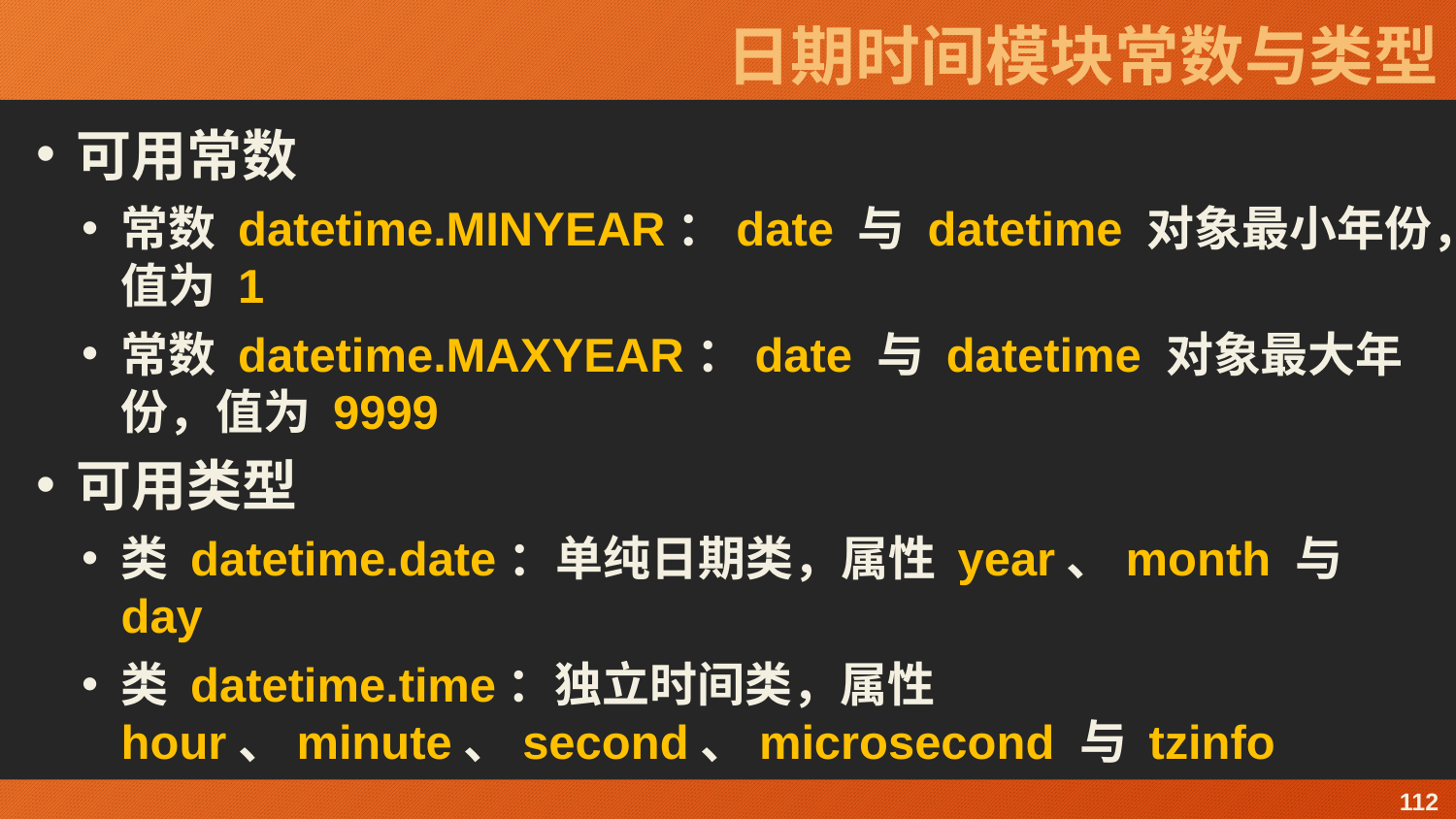

# 日期时间模块常数与类型
可用常数
常数 datetime.MINYEAR：date 与 datetime 对象最小年份，值为 1
常数 datetime.MAXYEAR：date 与 datetime 对象最大年份，值为 9999
可用类型
类 datetime.date：单纯日期类，属性 year、month 与 day
类 datetime.time：独立时间类，属性 hour、minute、second、microsecond 与 tzinfo
112